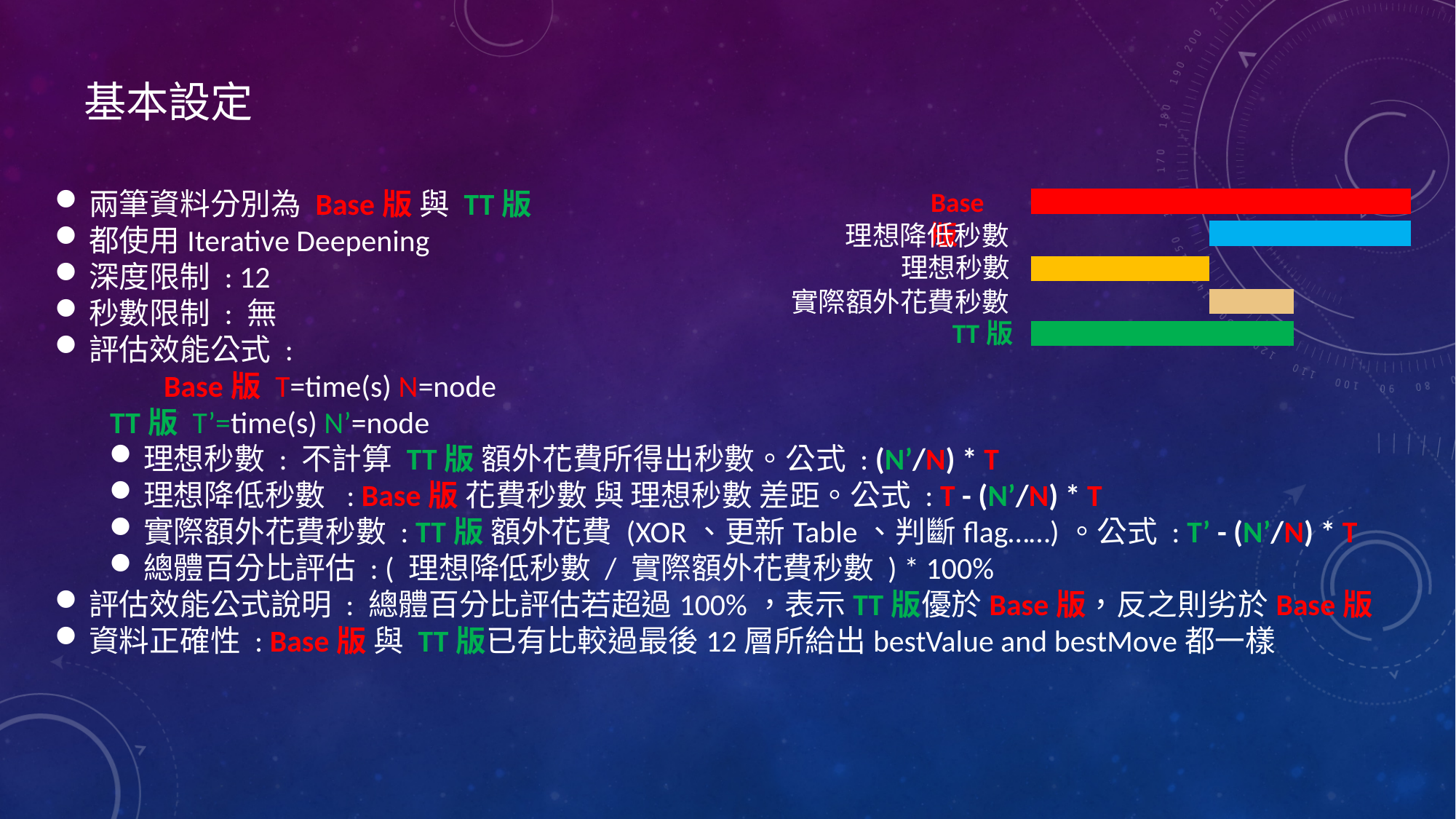

基本設定
兩筆資料分別為 Base版 與 TT版
都使用Iterative Deepening
深度限制 : 12
秒數限制 : 無
評估效能公式 :
	Base版 T=time(s) N=node
        TT版 T’=time(s) N’=node
理想秒數 : 不計算 TT版 額外花費所得出秒數。公式 : (N’/N) * T
理想降低秒數  : Base版 花費秒數 與 理想秒數 差距。公式 : T - (N’/N) * T
實際額外花費秒數 : TT版 額外花費 (XOR、更新Table、判斷flag……)。公式 : T’ - (N’/N) * T
總體百分比評估 : ( 理想降低秒數 / 實際額外花費秒數 ) * 100%
評估效能公式說明 : 總體百分比評估若超過100%，表示TT版優於Base版，反之則劣於Base版
資料正確性 : Base版 與 TT版已有比較過最後12層所給出bestValue and bestMove都一樣
Base版

理想降低秒數

理想秒數

實際額外花費秒數

TT版